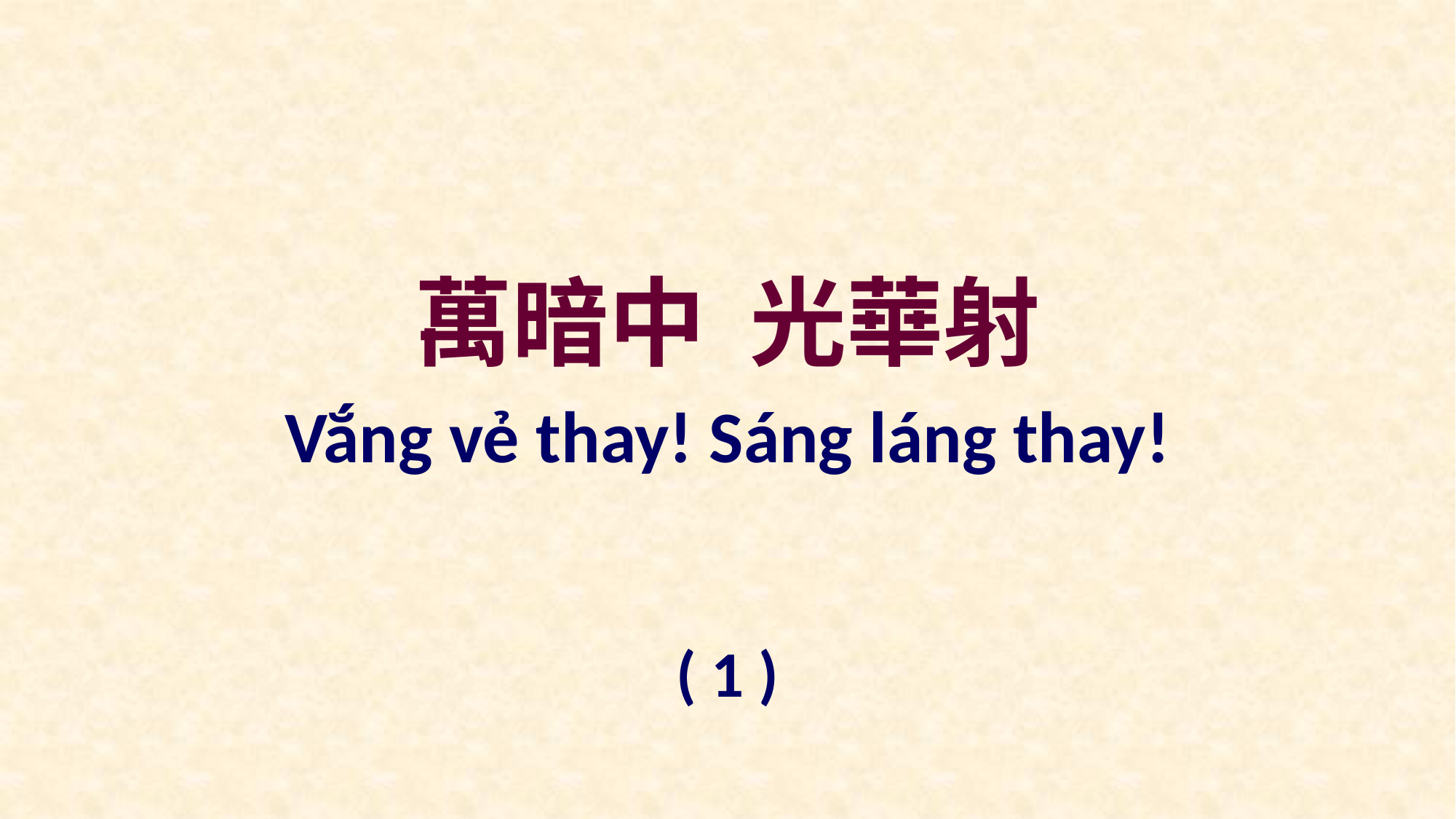

萬暗中  光華射
Vắng vẻ thay! Sáng láng thay!
( 1 )